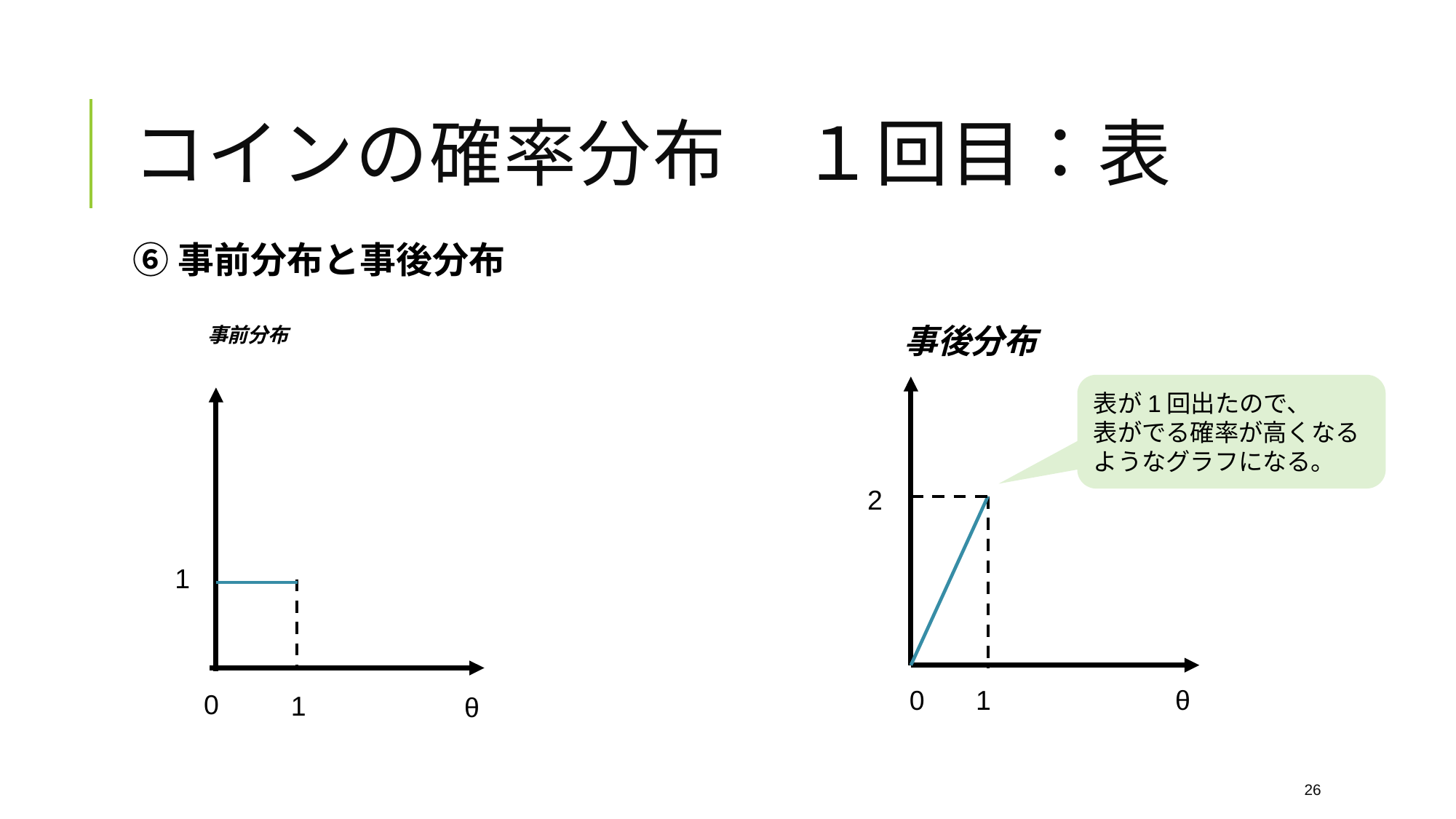

# コインの確率分布　１回目：表
⑥事前分布と事後分布
事前分布
事後分布
表が1回出たので、
表がでる確率が高くなるようなグラフになる。
2
1
1
θ
0
0
1
θ
26